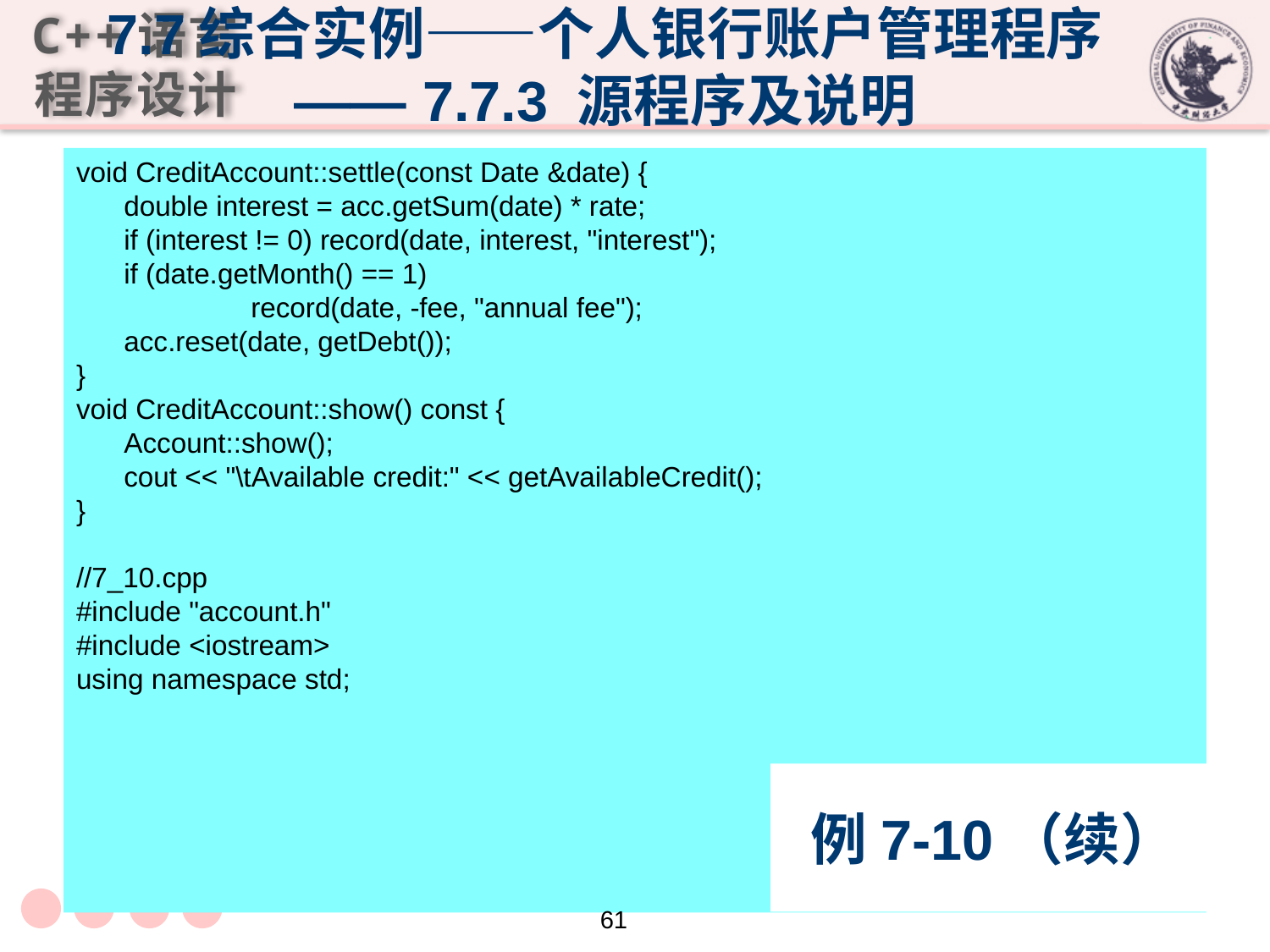

7.7综合实例——个人银行账户管理程序
—— 7.7.3 源程序及说明
void CreditAccount::settle(const Date &date) {
	double interest = acc.getSum(date) * rate;
	if (interest != 0) record(date, interest, "interest");
	if (date.getMonth() == 1)
		record(date, -fee, "annual fee");
	acc.reset(date, getDebt());
}
void CreditAccount::show() const {
	Account::show();
	cout << "\tAvailable credit:" << getAvailableCredit();
}

//7_10.cpp
#include "account.h"
#include <iostream>
using namespace std;
# 例7-10（续）
61